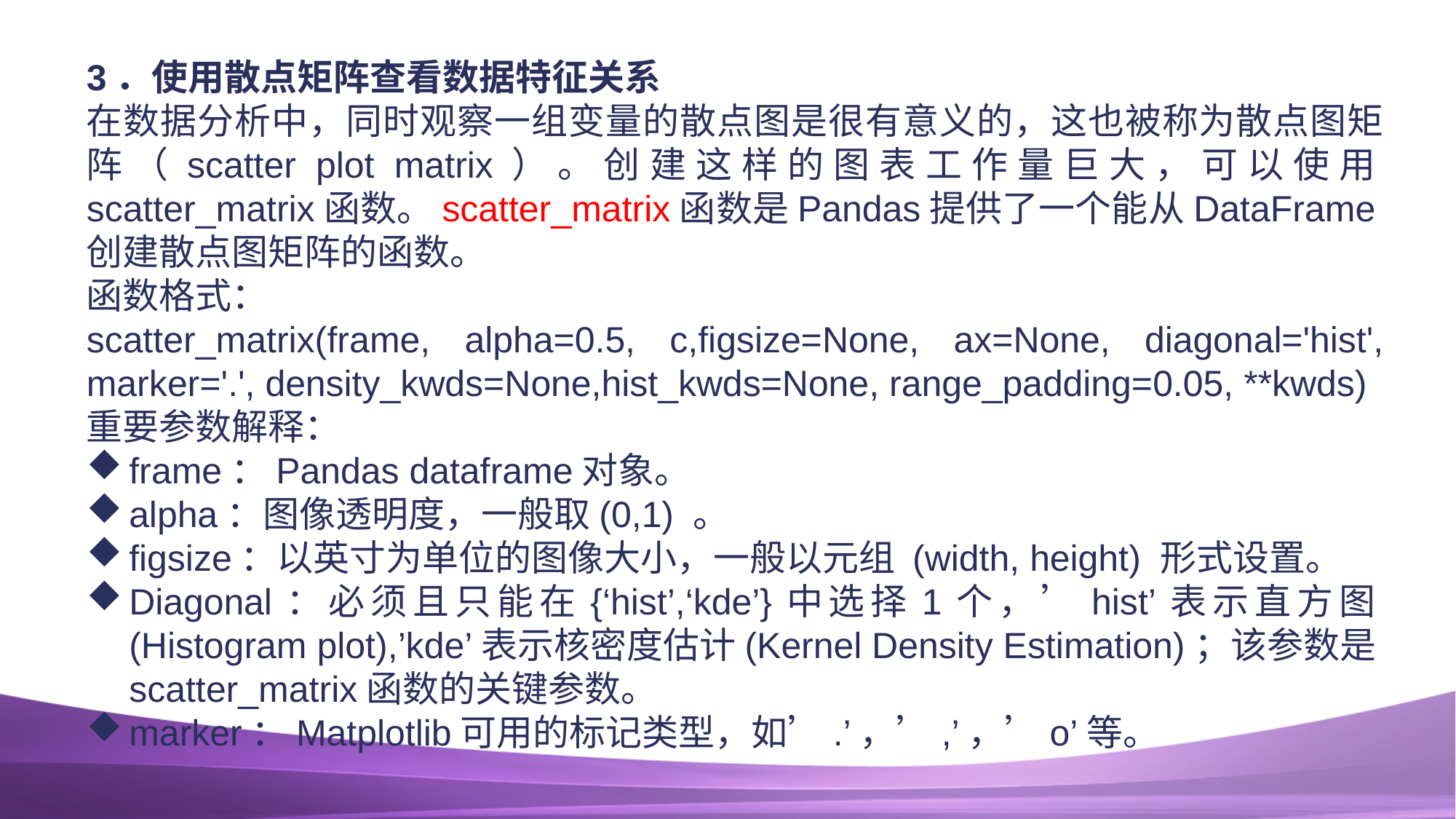

3．使用散点矩阵查看数据特征关系
在数据分析中，同时观察一组变量的散点图是很有意义的，这也被称为散点图矩阵（scatter plot matrix）。创建这样的图表工作量巨大，可以使用scatter_matrix函数。scatter_matrix函数是Pandas提供了一个能从DataFrame创建散点图矩阵的函数。
函数格式：
scatter_matrix(frame, alpha=0.5, c,figsize=None, ax=None, diagonal='hist', marker='.', density_kwds=None,hist_kwds=None, range_padding=0.05, **kwds)
重要参数解释：
frame：Pandas dataframe对象。
alpha：图像透明度，一般取(0,1) 。
figsize：以英寸为单位的图像大小，一般以元组 (width, height) 形式设置。
Diagonal：必须且只能在{‘hist’,‘kde’}中选择1个，’hist’表示直方图(Histogram plot),’kde’表示核密度估计(Kernel Density Estimation)；该参数是scatter_matrix函数的关键参数。
marker：Matplotlib可用的标记类型，如’.’，’,’，’o’等。